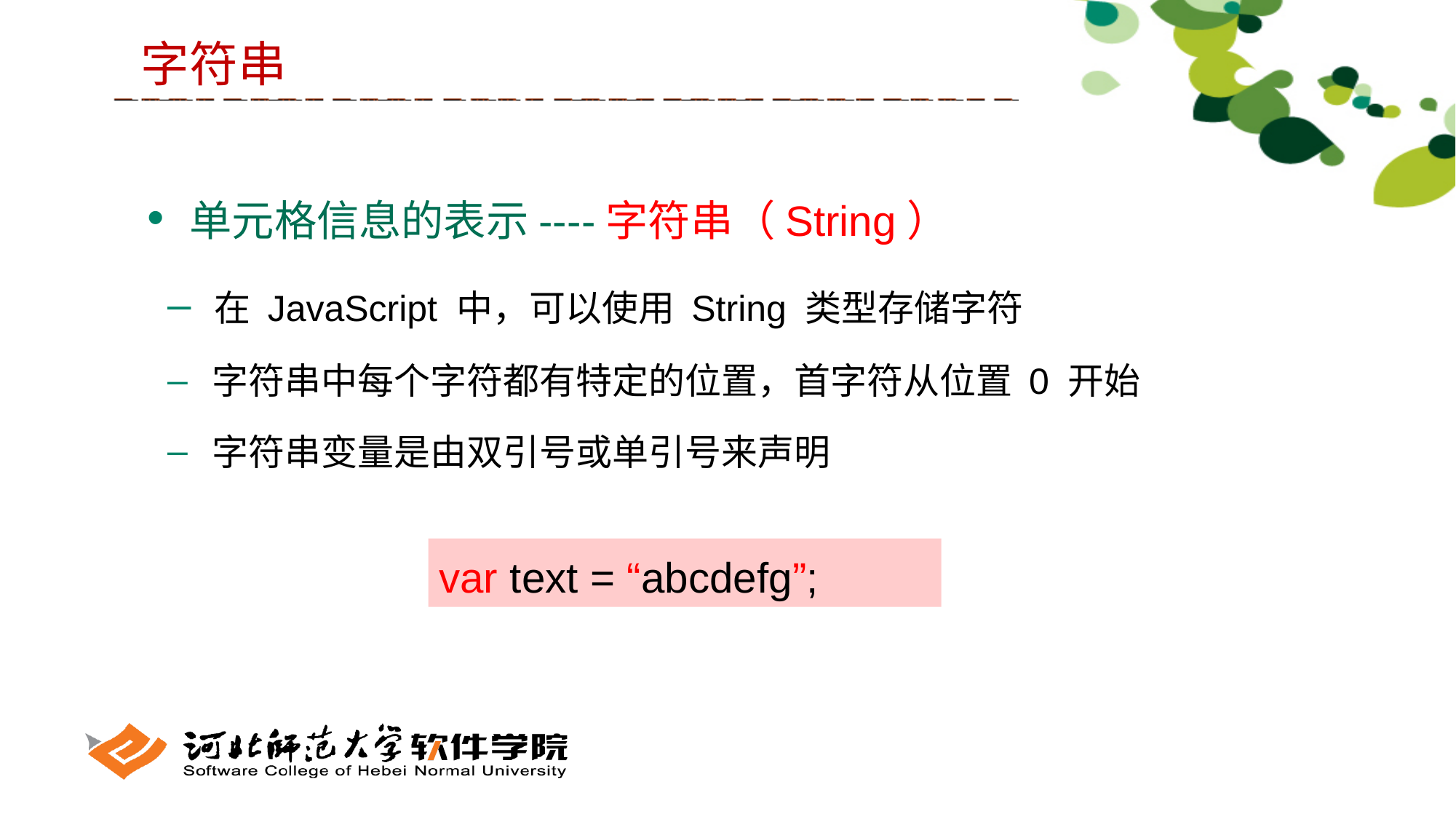

字符串
 单元格信息的表示----字符串（String）
 在 JavaScript 中，可以使用 String 类型存储字符
 字符串中每个字符都有特定的位置，首字符从位置 0 开始
 字符串变量是由双引号或单引号来声明

var text = “abcdefg”;